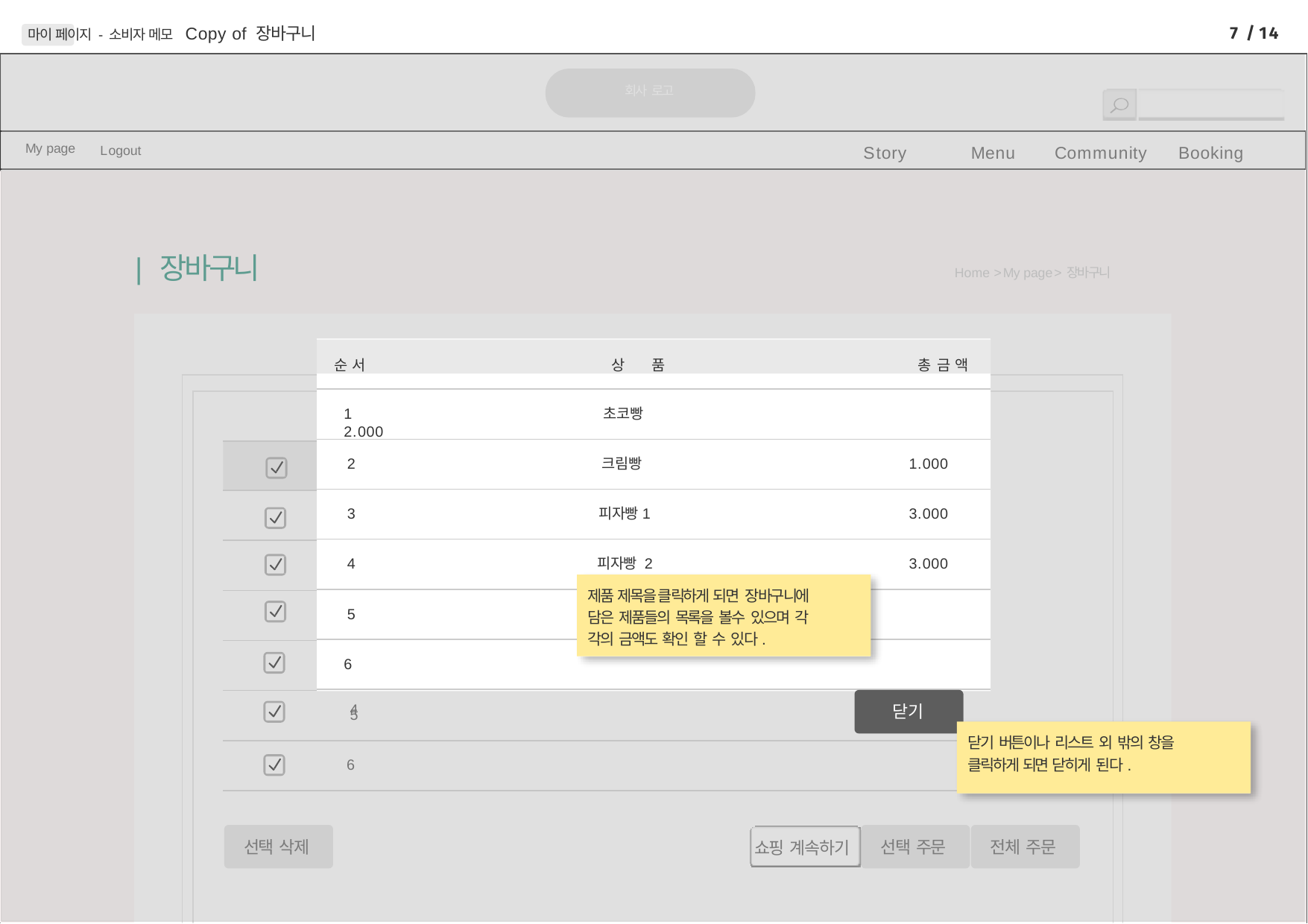

7 / 14
마이 페이지 - 소비자 메모   Copy of 장바구니

회사 로고

My page
Story
Menu
Community
Booking
Logout

| 장바구니

Home > My page > 장바구니

순 서	상	품	총  금 액

1	초코빵 외 3개 품목	10.000

2	크림 빵 외 2개 품목	5.000

3

4

순 서	상	품	총  금 액

1	초코빵 	2.000

2
크림빵
1.000

3
피자빵1
3.000

4
피자빵 2
3.000

제품 제목을 클릭하게 되면  장바구니에 담은 제품들의 목록을 볼수  있으며 각 각의 금액도 확인 할 수 있다.

5

6

닫기

5

닫기 버튼이나 리스트 외 밖의 창을

클릭하게 되면 닫히게 된다.
6

선택 삭제
선택 주문
전체 주문
쇼핑 계속하기